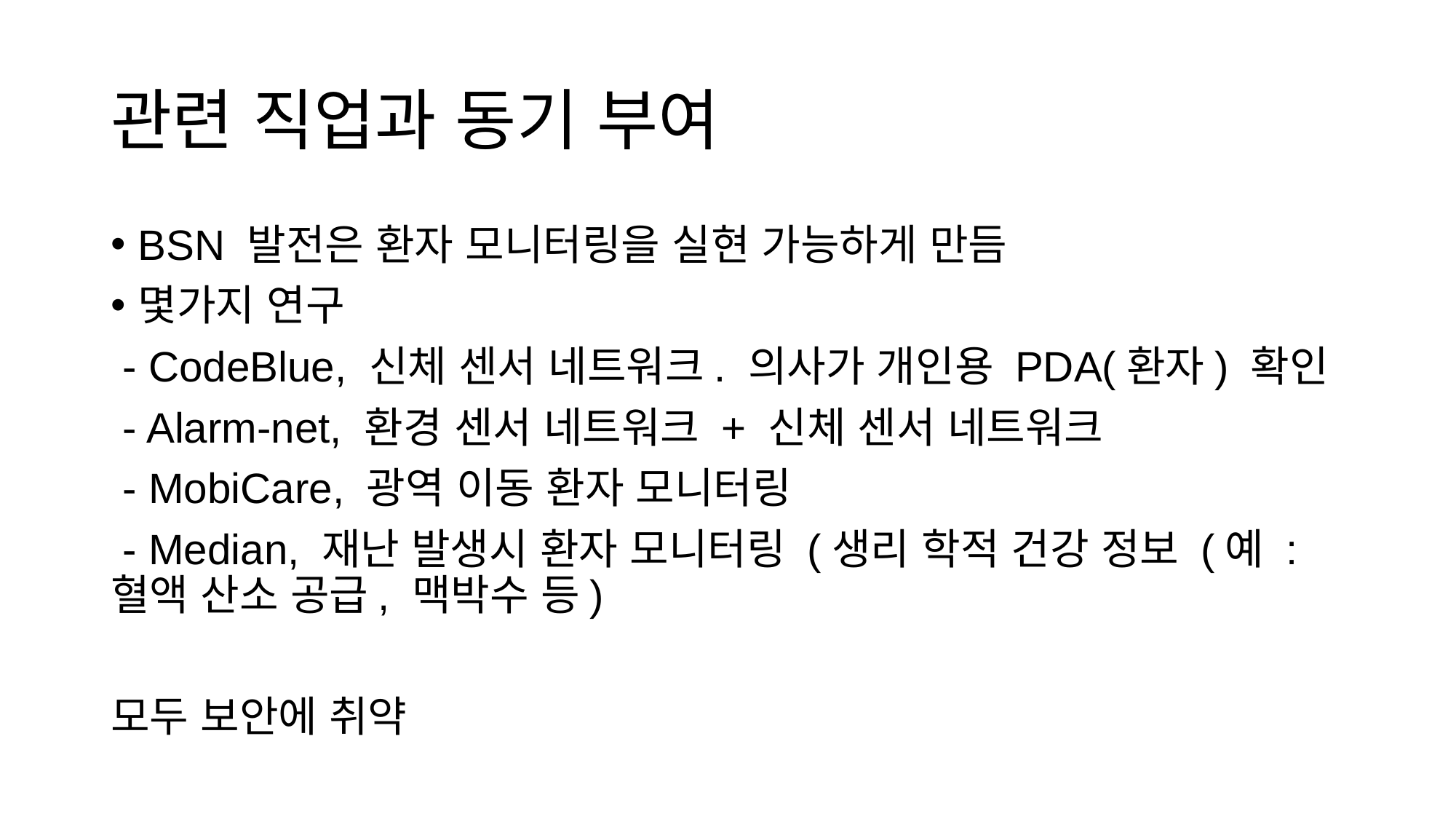

# 관련 직업과 동기 부여
BSN 발전은 환자 모니터링을 실현 가능하게 만듬
몇가지 연구
 - CodeBlue, 신체 센서 네트워크. 의사가 개인용 PDA(환자) 확인
 - Alarm-net, 환경 센서 네트워크 + 신체 센서 네트워크
 - MobiCare, 광역 이동 환자 모니터링
 - Median, 재난 발생시 환자 모니터링 (생리 학적 건강 정보 (예 : 혈액 산소 공급, 맥박수 등)

모두 보안에 취약